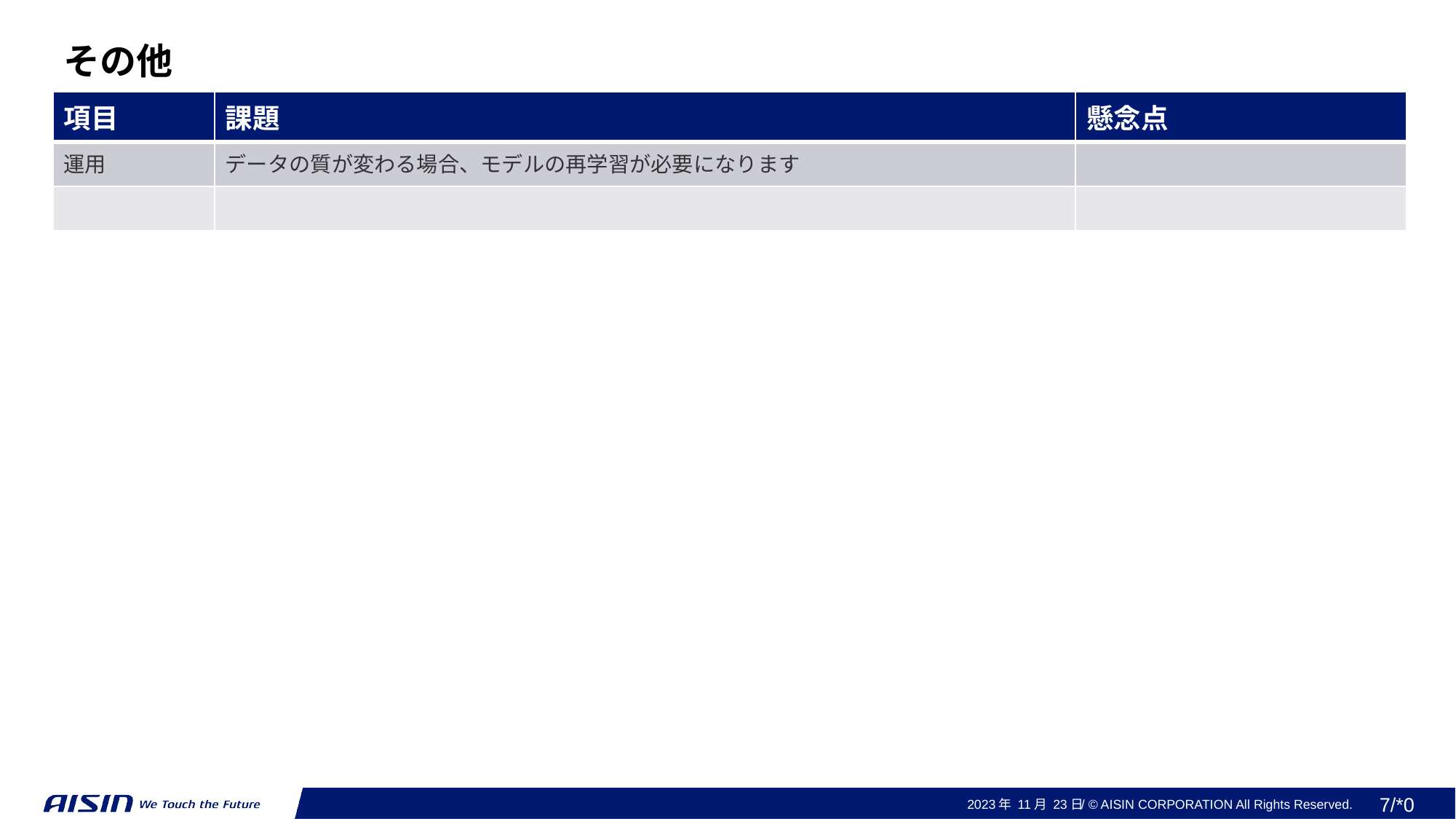

その他

| 項目 | 課題 | 懸念点 |
| --- | --- | --- |
| 運用 | データの質が変わる場合、モデルの再学習が必要になります |  |
|  |  |  |
2023年 11月 23日